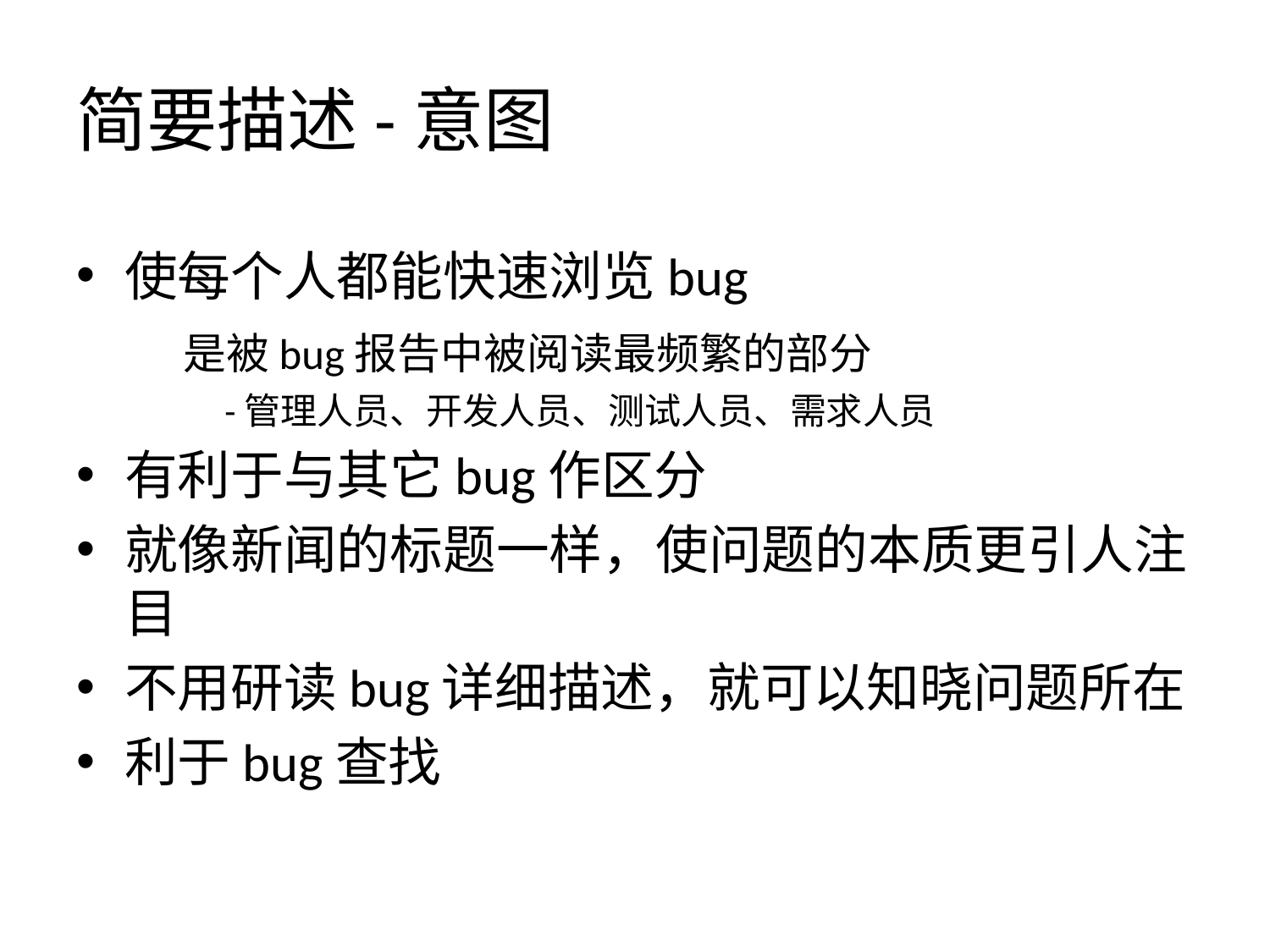

# 简要描述-意图
使每个人都能快速浏览bug
        是被bug报告中被阅读最频繁的部分
                  -管理人员、开发人员、测试人员、需求人员
有利于与其它bug作区分
就像新闻的标题一样，使问题的本质更引人注目
不用研读bug详细描述，就可以知晓问题所在
利于bug查找